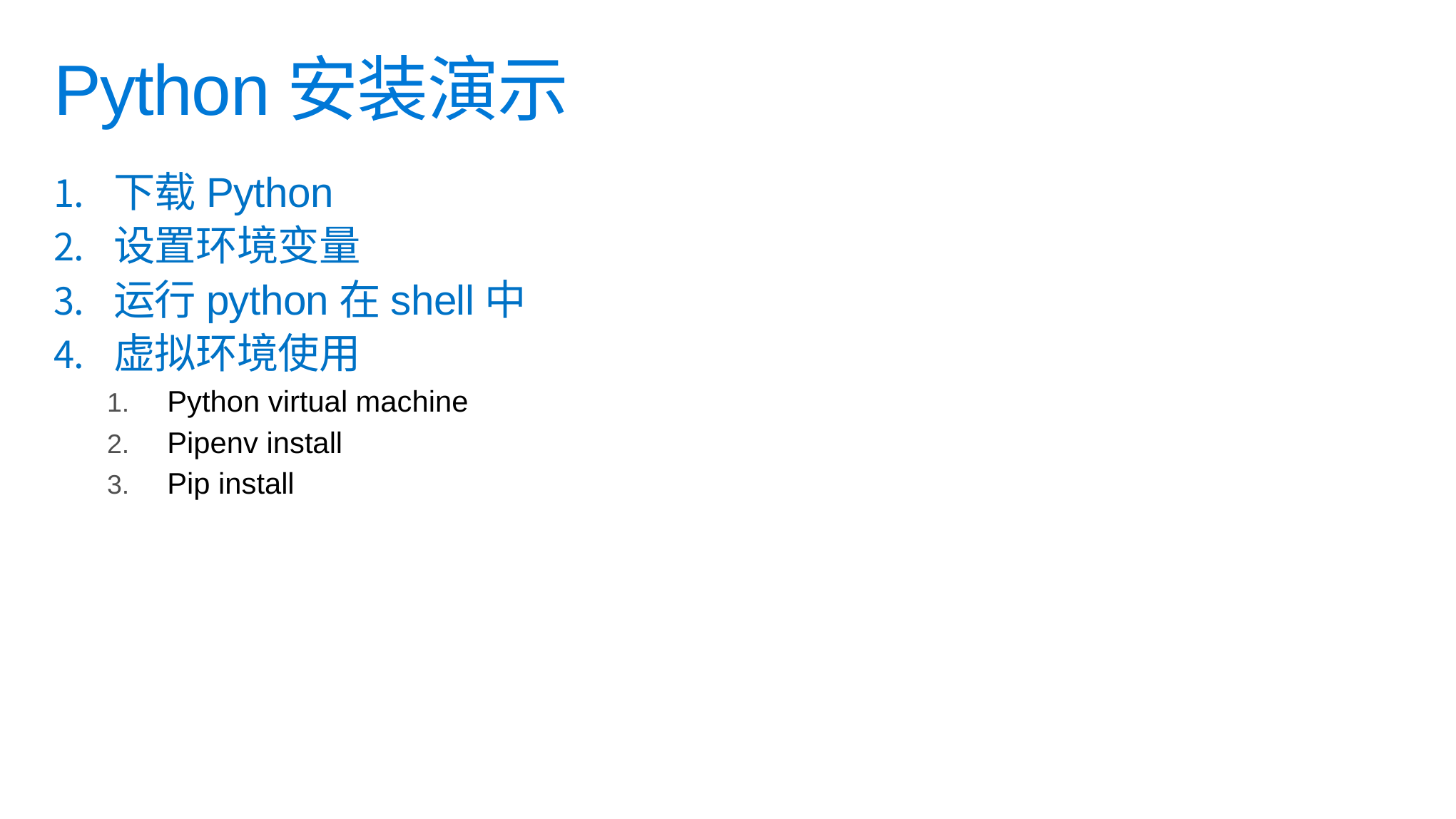

# Python安装演示
下载Python
设置环境变量
运行python在shell中
虚拟环境使用
Python virtual machine
Pipenv install
Pip install